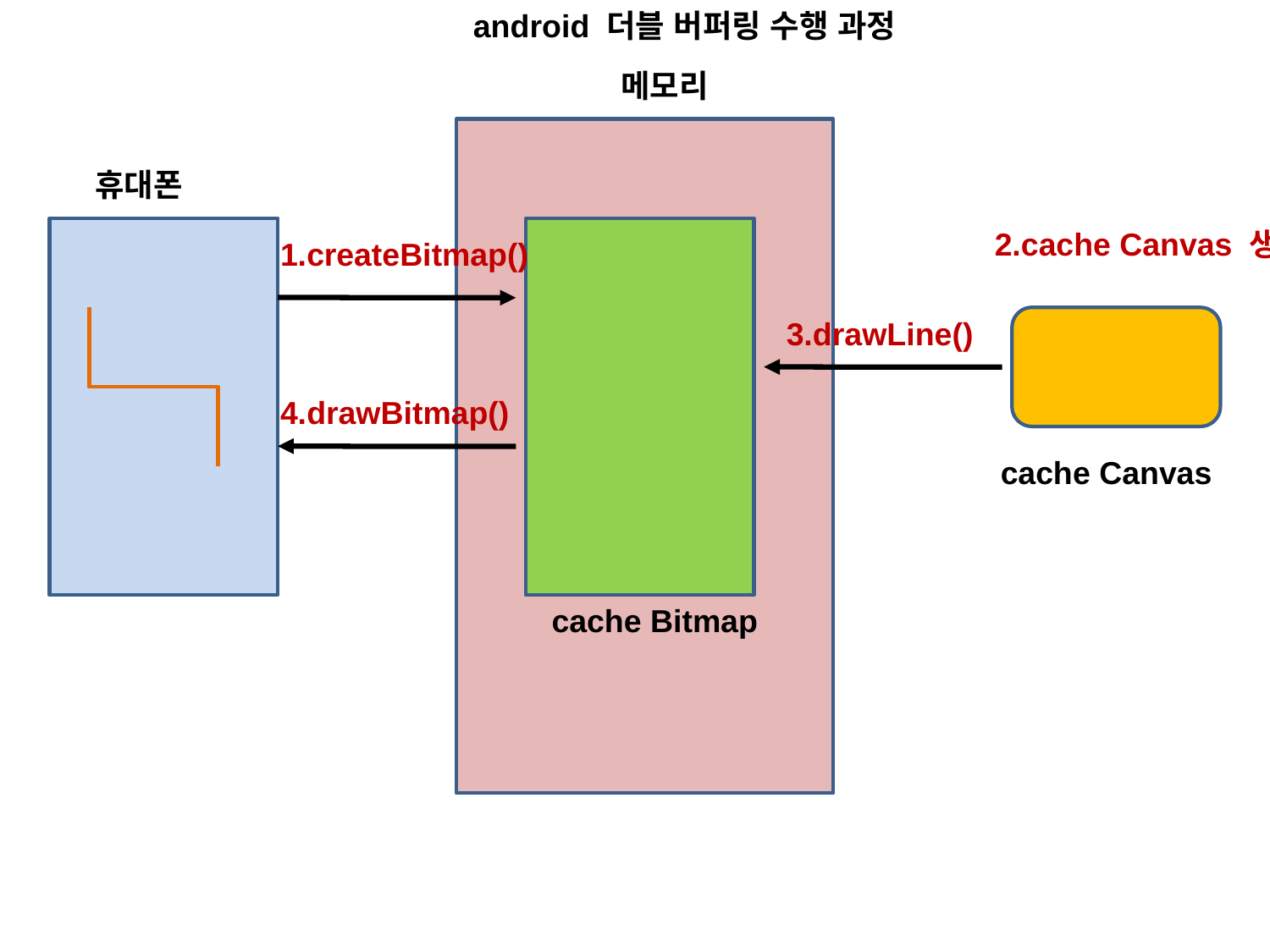

android 더블 버퍼링 수행 과정
메모리

휴대폰

2.cache Canvas 생성
1.createBitmap()
3.drawLine()

4.drawBitmap()
cache Canvas
cache Bitmap